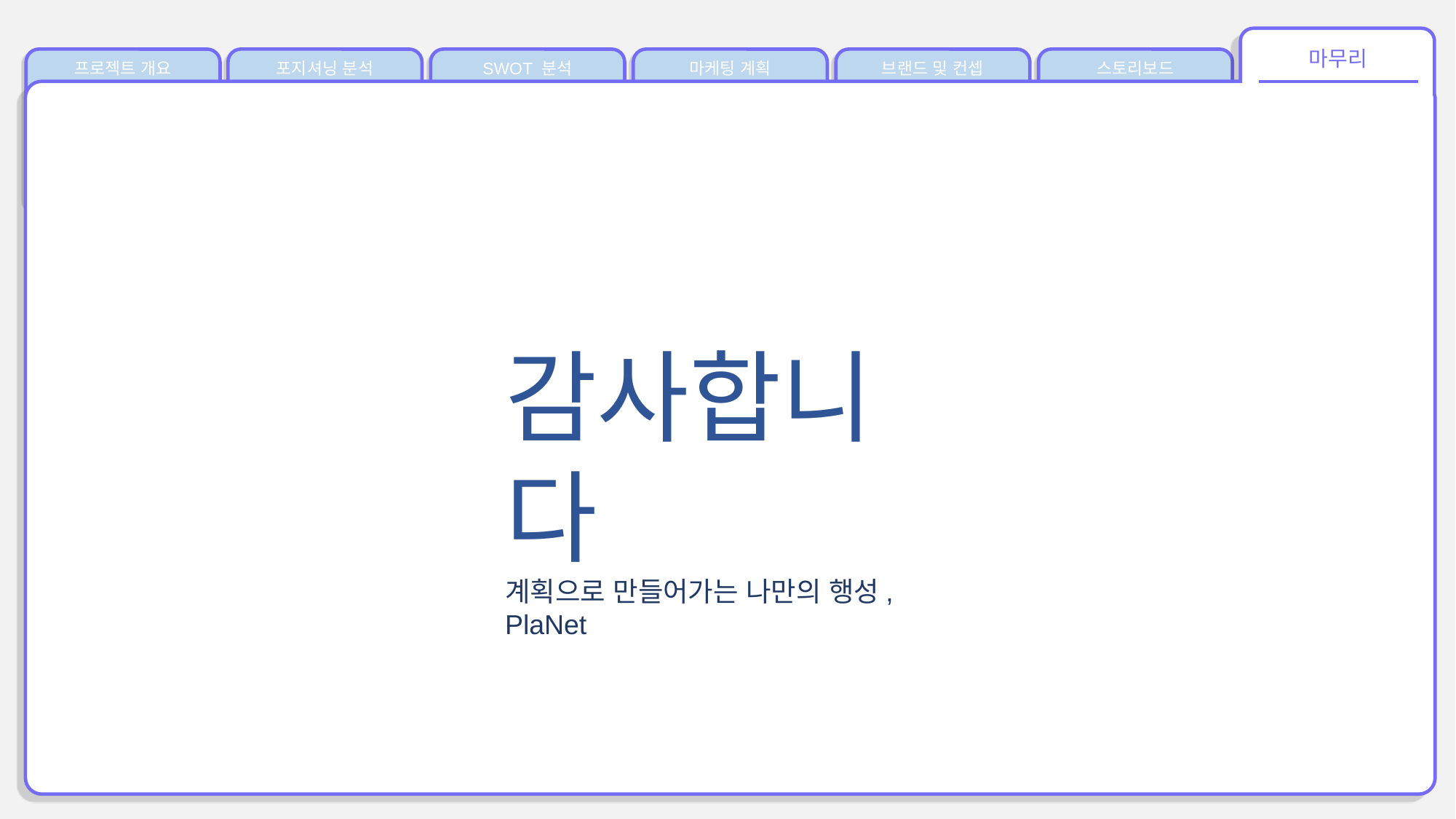

마무리
프로젝트 개요
포지셔닝 분석
SWOT 분석
마케팅 계획
브랜드 및 컨셉
스토리보드
감사합니다
계획으로 만들어가는 나만의 행성, PlaNet